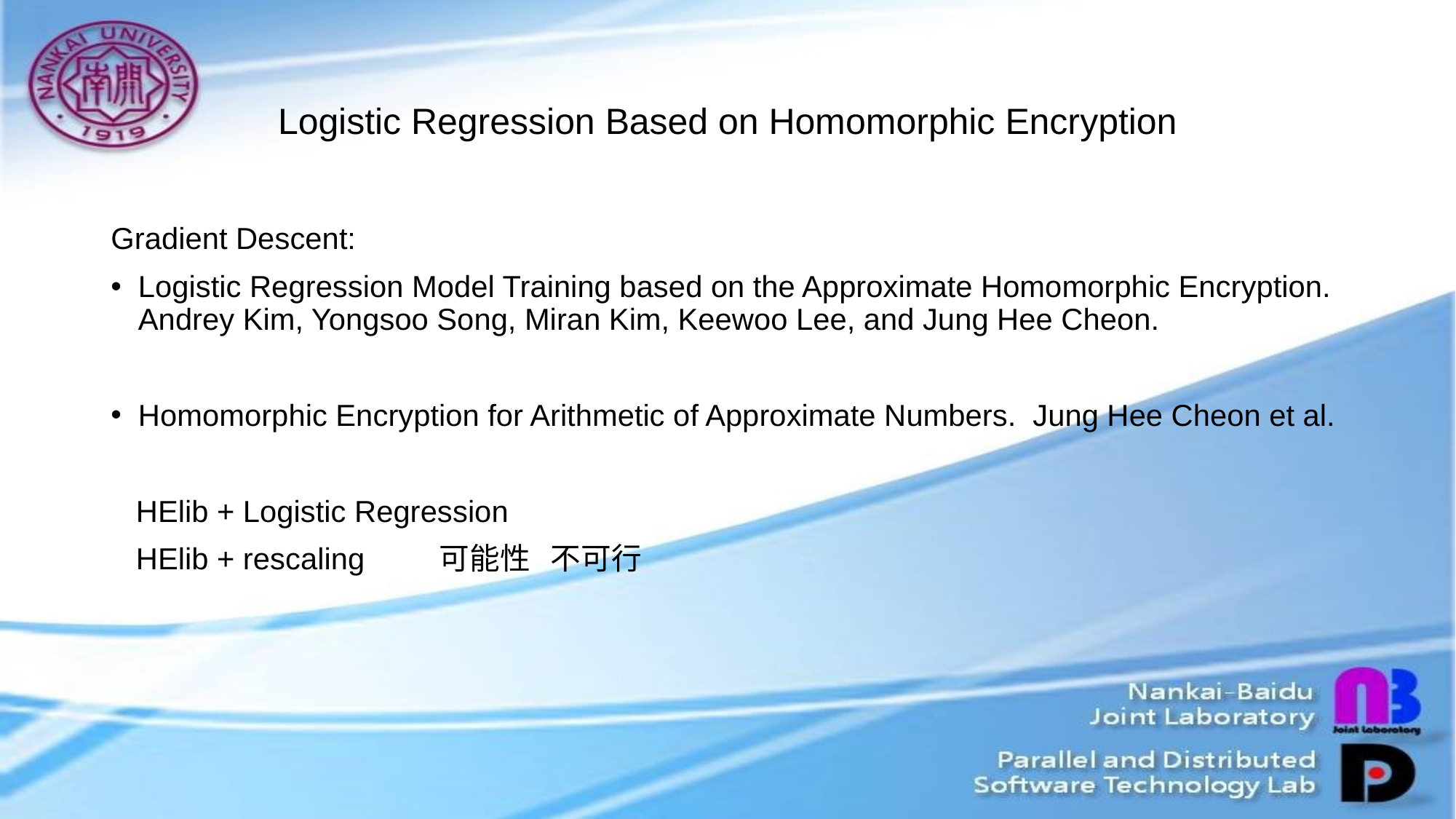

# Logistic Regression Based on Homomorphic Encryption
Gradient Descent:
Logistic Regression Model Training based on the Approximate Homomorphic Encryption. Andrey Kim, Yongsoo Song, Miran Kim, Keewoo Lee, and Jung Hee Cheon.

Homomorphic Encryption for Arithmetic of Approximate Numbers.  Jung Hee Cheon et al.

   HElib + Logistic Regression
   HElib + rescaling        可能性   不可行